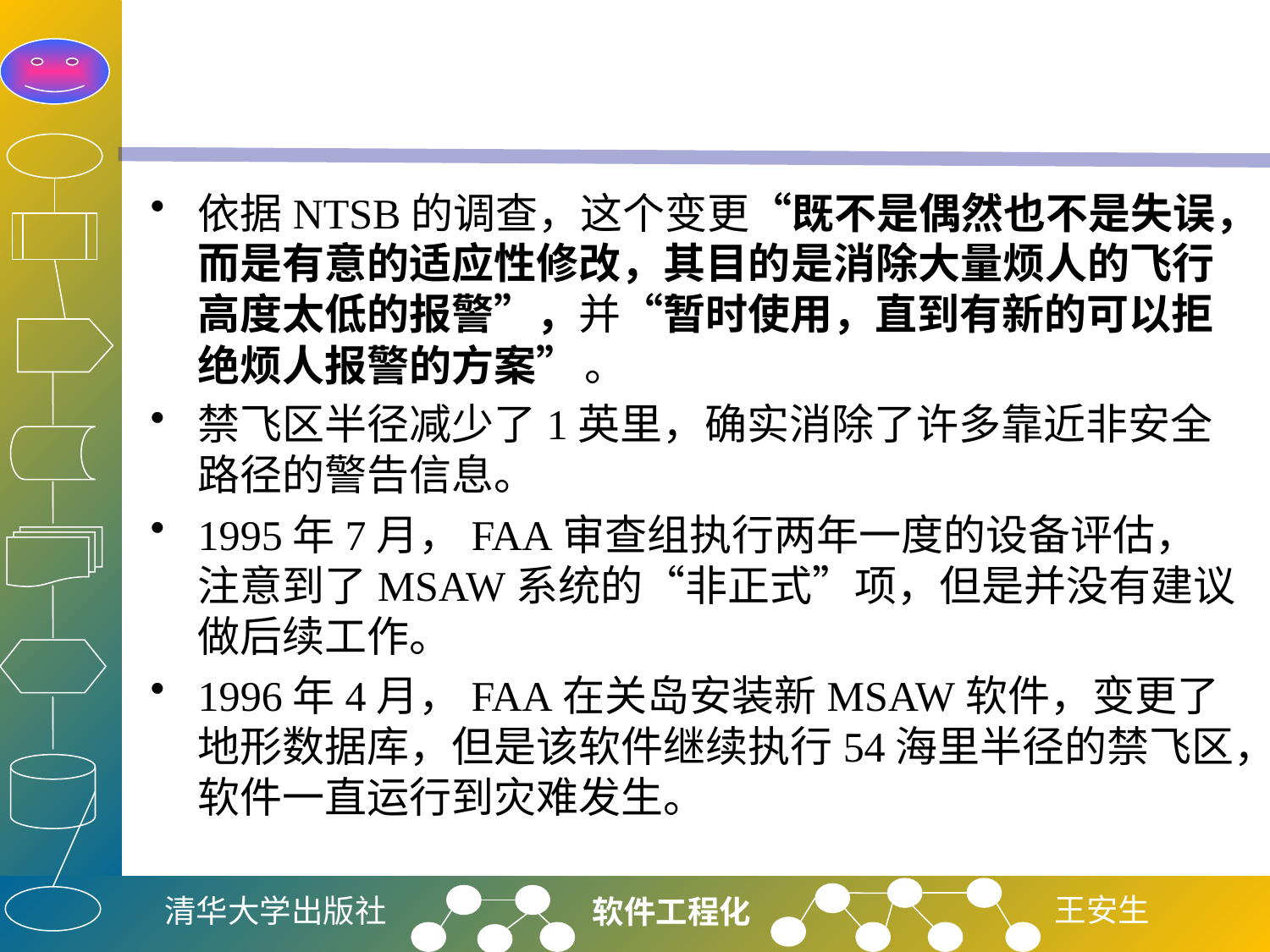

#
依据NTSB的调查，这个变更“既不是偶然也不是失误，而是有意的适应性修改，其目的是消除大量烦人的飞行高度太低的报警”，并“暂时使用，直到有新的可以拒绝烦人报警的方案” 。
禁飞区半径减少了1英里，确实消除了许多靠近非安全路径的警告信息。
1995年7月，FAA审查组执行两年一度的设备评估，注意到了MSAW系统的“非正式”项，但是并没有建议做后续工作。
1996年4月，FAA在关岛安装新MSAW软件，变更了地形数据库，但是该软件继续执行54海里半径的禁飞区，软件一直运行到灾难发生。